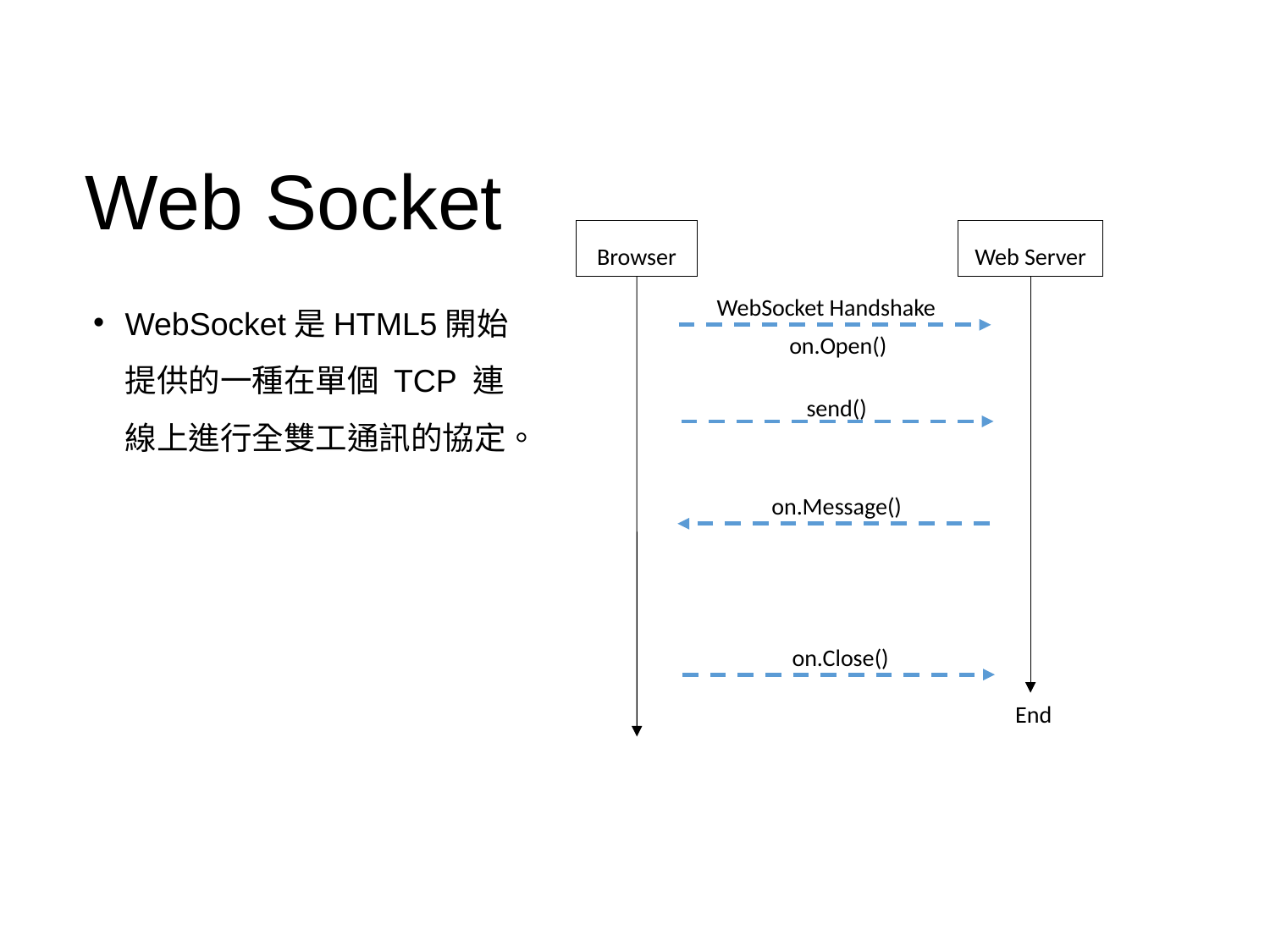

# Web Socket
Browser
Web Server
WebSocket是HTML5開始提供的一種在單個 TCP 連線上進行全雙工通訊的協定。
WebSocket Handshake
on.Open()
send()
on.Message()
on.Close()
End